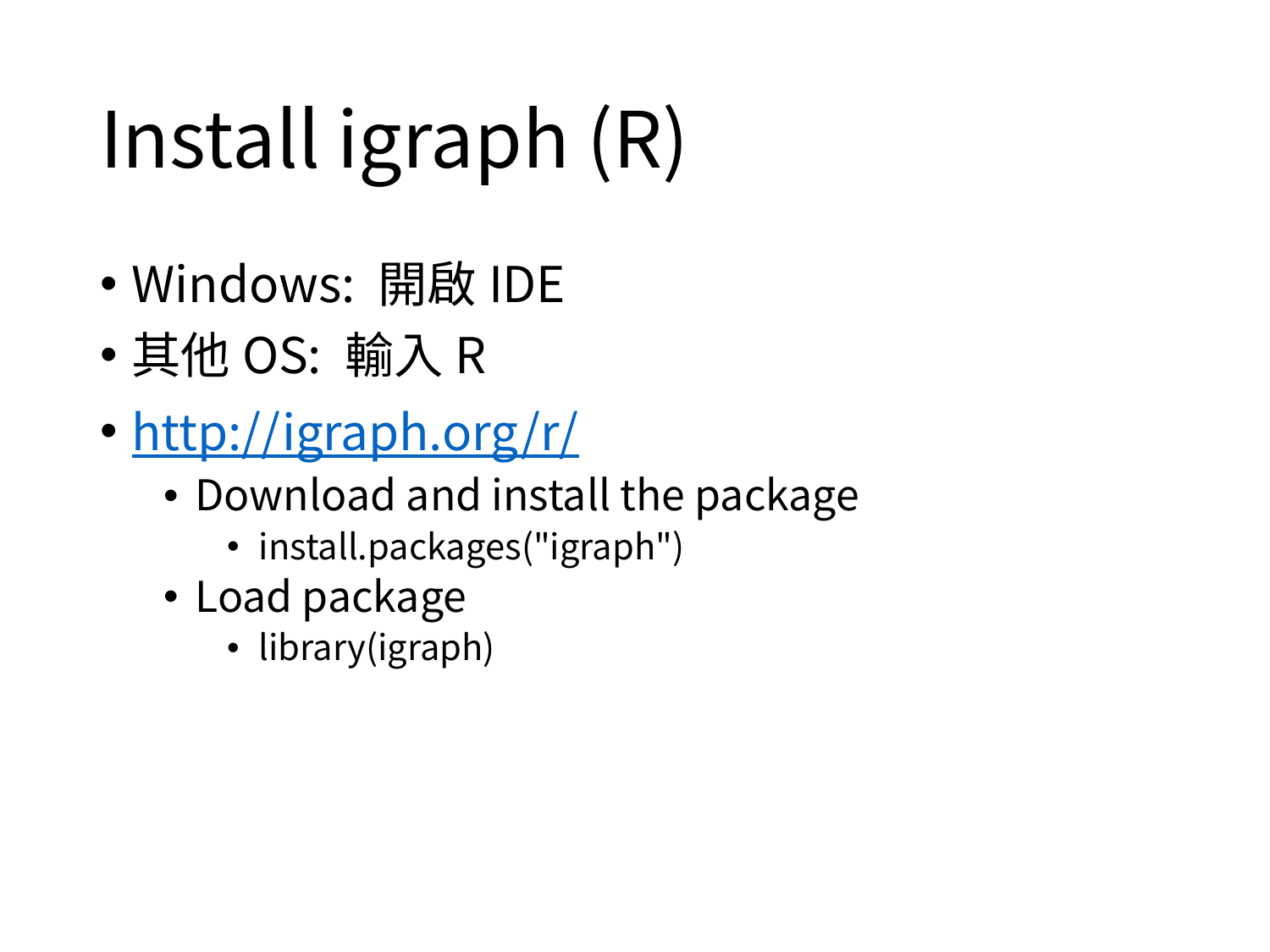

# Install igraph (R)
Windows: 開啟IDE
其他OS: 輸入R
http://igraph.org/r/
Download and install the package
install.packages("igraph")
Load package
library(igraph)